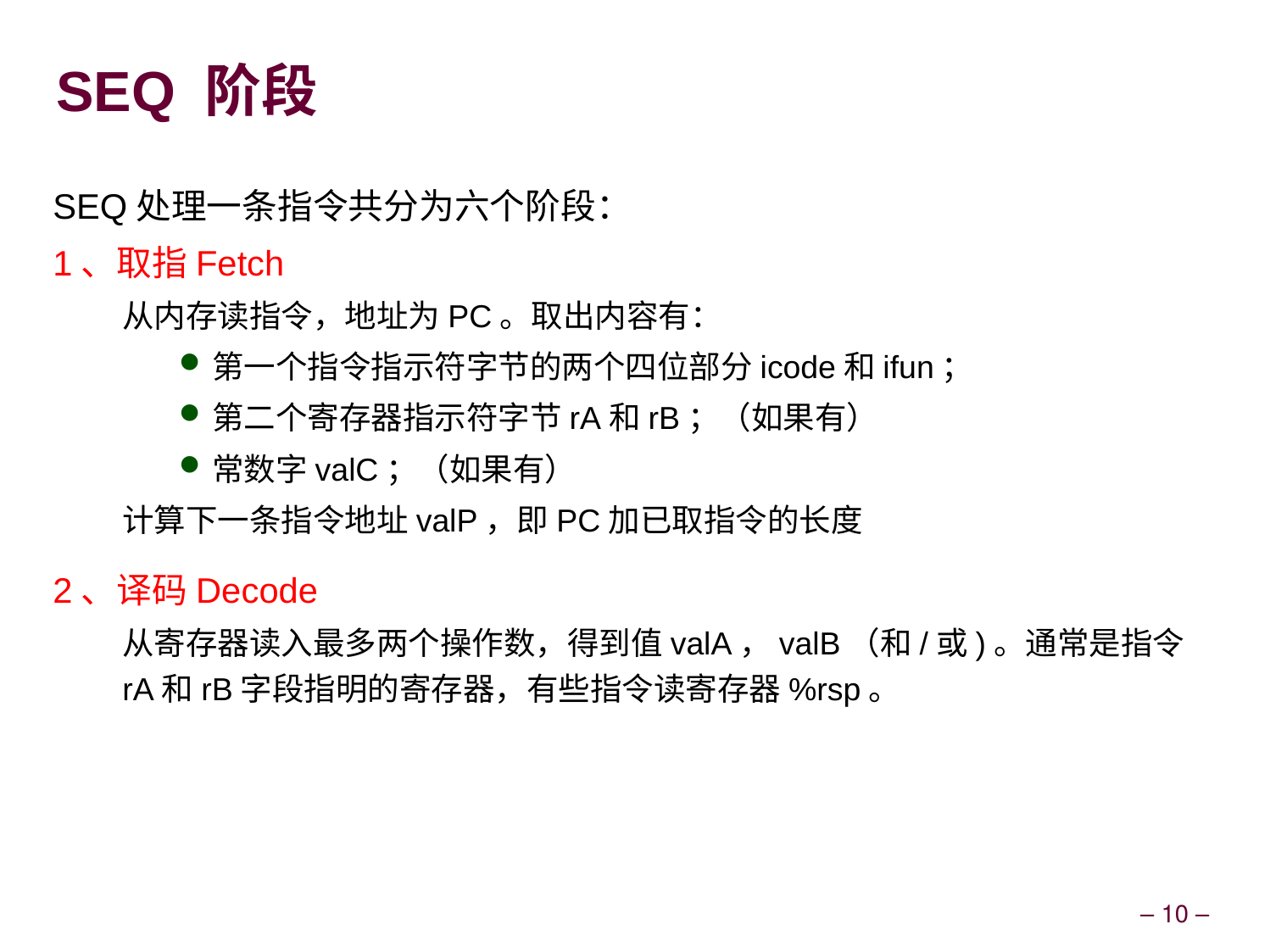

# SEQ 阶段
SEQ处理一条指令共分为六个阶段：
1、取指Fetch
从内存读指令，地址为PC。取出内容有：
第一个指令指示符字节的两个四位部分icode和ifun；
第二个寄存器指示符字节rA和rB；（如果有）
常数字valC；（如果有）
计算下一条指令地址valP，即PC加已取指令的长度
2、译码Decode
从寄存器读入最多两个操作数，得到值valA，valB（和/或)。通常是指令rA和rB字段指明的寄存器，有些指令读寄存器%rsp。